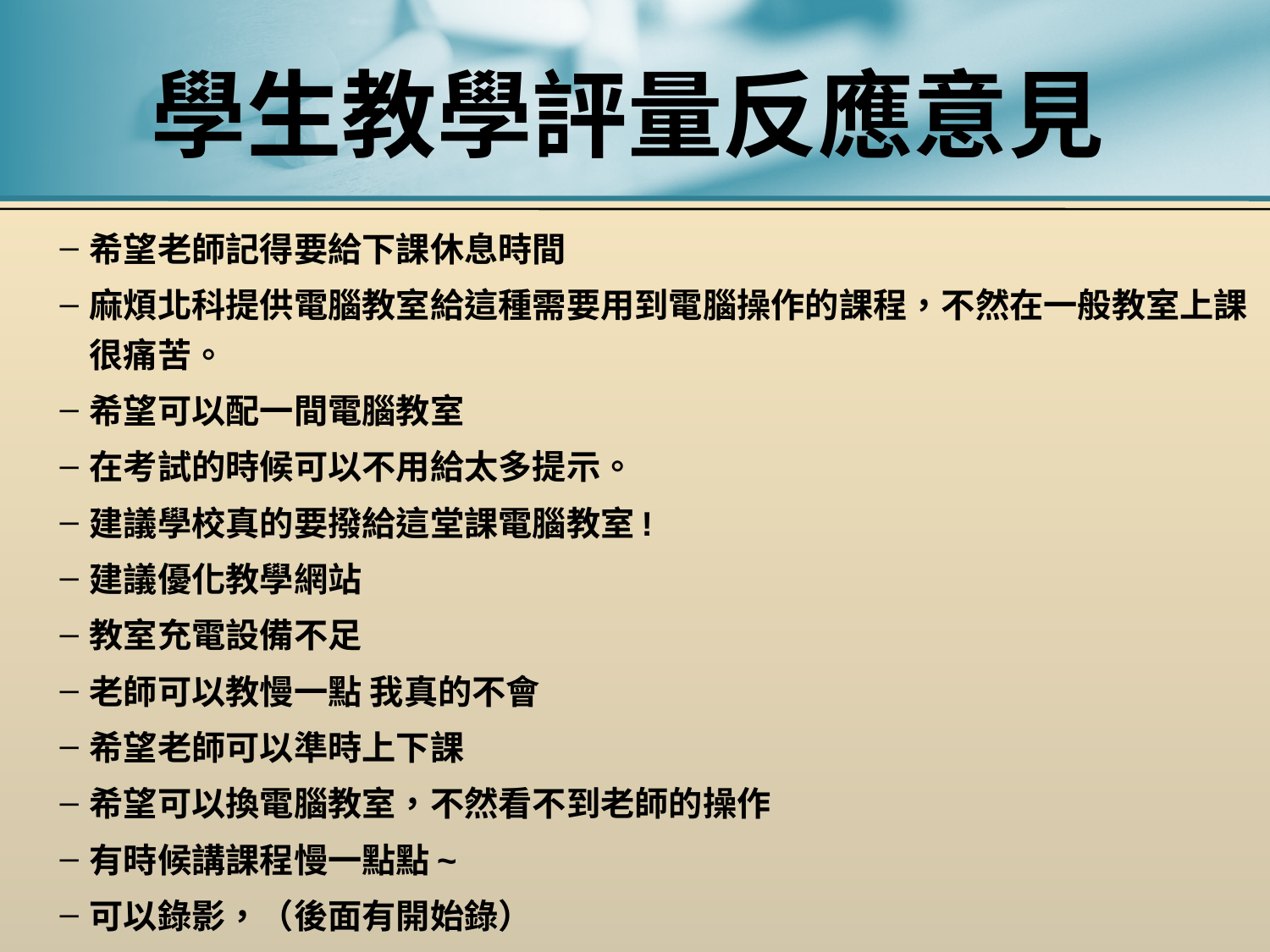

# 學生教學評量反應意見
希望老師記得要給下課休息時間
麻煩北科提供電腦教室給這種需要用到電腦操作的課程，不然在一般教室上課很痛苦。
希望可以配一間電腦教室
在考試的時候可以不用給太多提示。
建議學校真的要撥給這堂課電腦教室!
建議優化教學網站
教室充電設備不足
老師可以教慢一點 我真的不會
希望老師可以準時上下課
希望可以換電腦教室，不然看不到老師的操作
有時候講課程慢一點點~
可以錄影，（後面有開始錄）